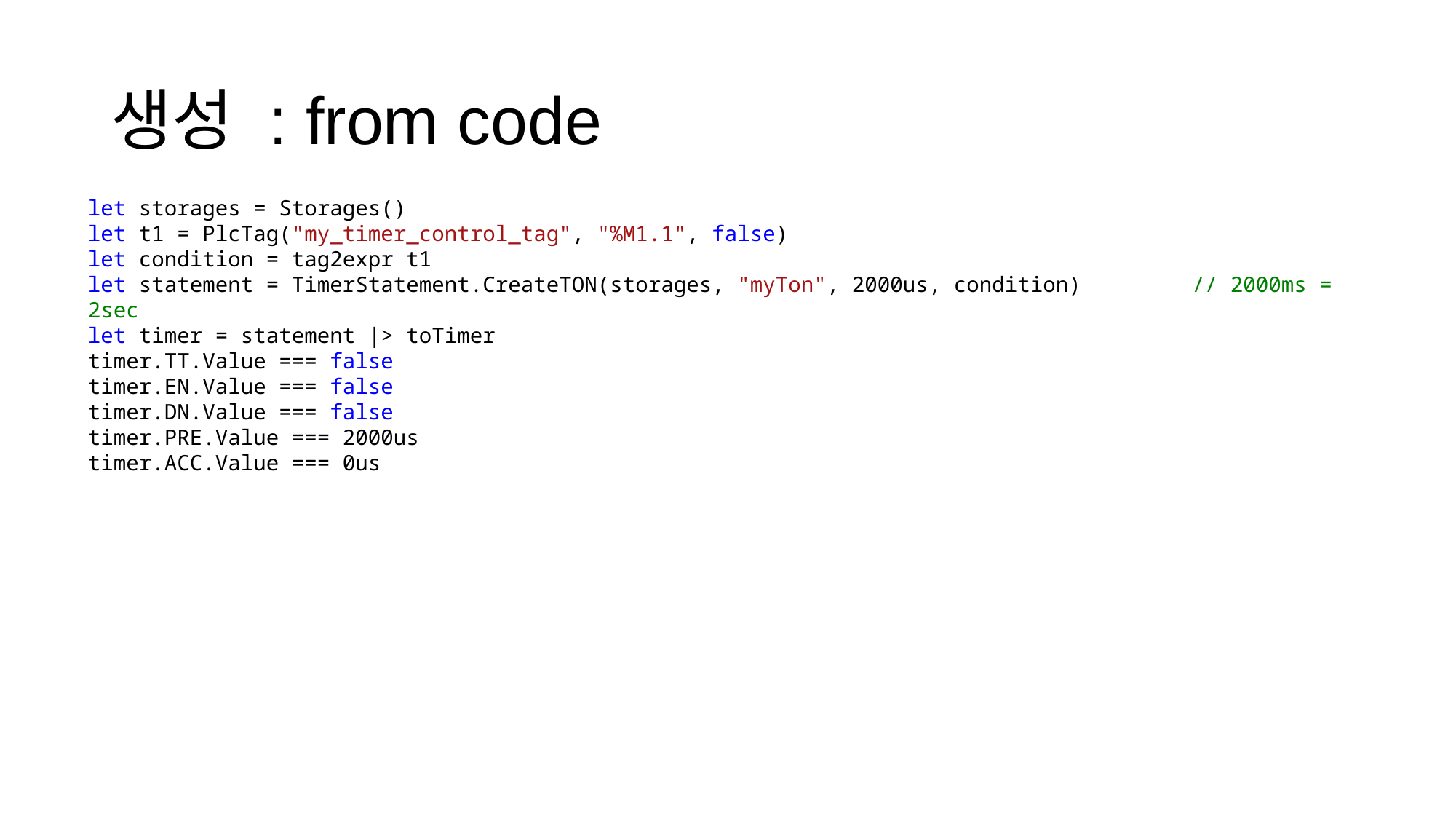

# 생성 : from code
let storages = Storages()
let t1 = PlcTag("my_timer_control_tag", "%M1.1", false)
let condition = tag2expr t1
let statement = TimerStatement.CreateTON(storages, "myTon", 2000us, condition)	 // 2000ms = 2sec
let timer = statement |> toTimer
timer.TT.Value === false
timer.EN.Value === false
timer.DN.Value === false
timer.PRE.Value === 2000us
timer.ACC.Value === 0us